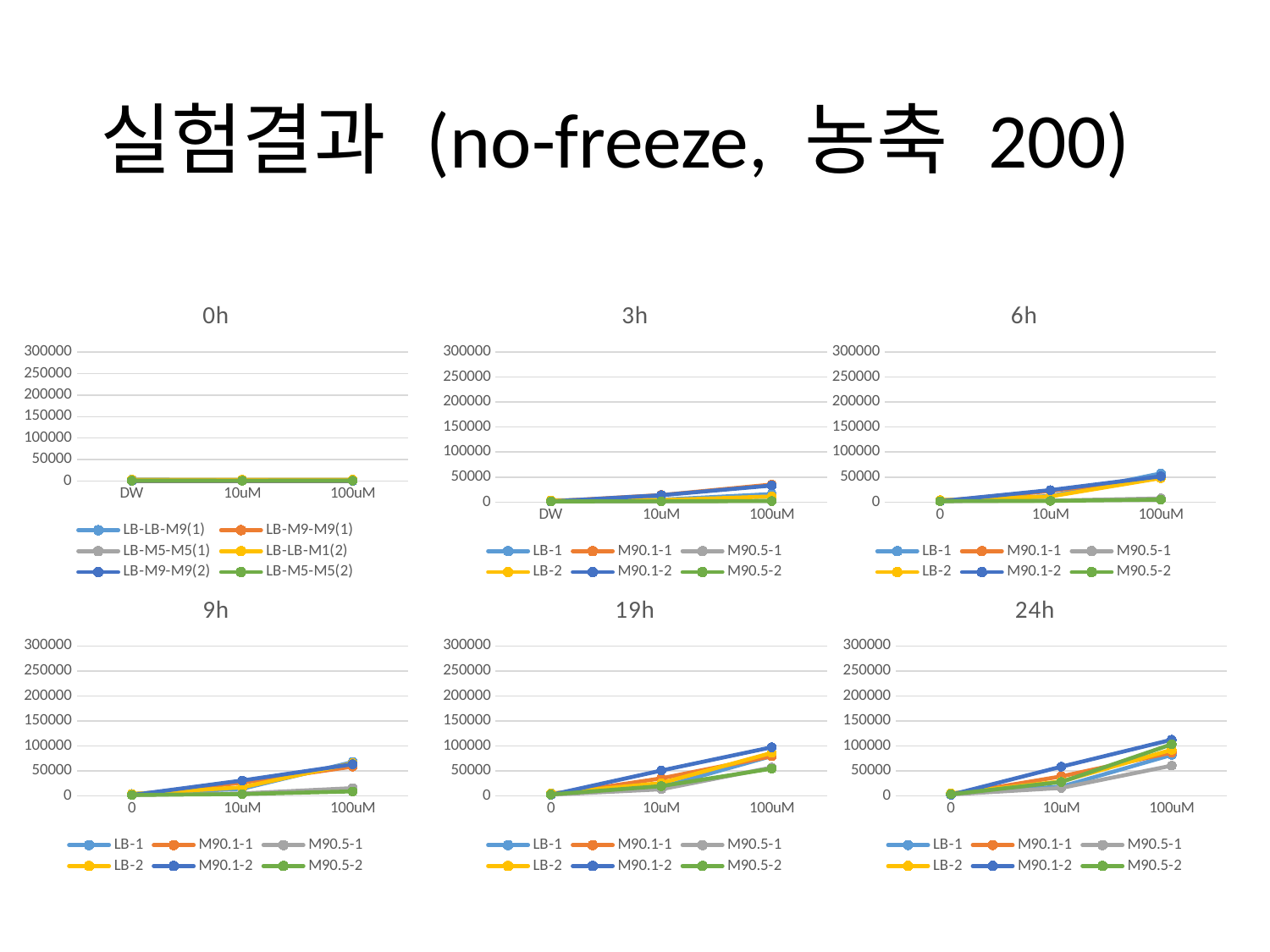

# 실험결과 (no-freeze, 농축 200)

### Chart: 0h

| Category | LB-LB-M9(1) | LB-M9-M9(1) | LB-M5-M5(1) | LB-LB-M1(2) | LB-M9-M9(2) | LB-M5-M5(2) |
|---|---|---|---|---|---|---|
| DW | 3521.9591740661626 | 730.3264436621174 | 868.9550916259849 | 3197.7136528588426 | 636.7498118111603 | 1102.3279234020656 |
| 10uM | 3115.9301930518873 | 786.3453953661541 | 853.2267447798083 | 3023.71473706787 | 789.3414943106749 | 904.5298445403887 |
| 100uM | 3270.017286036148 | 777.9333893732049 | 920.9327309903805 | 3256.4471385951406 | 741.3703744630335 | 1099.4220731900532 |

### Chart: 3h

| Category | LB-1 | M90.1-1 | M90.5-1 | LB-2 | M90.1-2 | M90.5-2 |
|---|---|---|---|---|---|---|
| DW | 3558.5228585465534 | 1330.005090292751 | 1360.125509005671 | 3569.457694666363 | 1250.1801207614292 | 1430.7224905526716 |
| 10uM | 4736.744272426408 | 13978.331876908122 | 1490.3494080856822 | 3913.3744649198115 | 13737.795544858609 | 1514.0405739403889 |
| 100uM | 16001.367301865377 | 35042.23095050648 | 2359.6789312823794 | 11219.543850087115 | 33048.12028445527 | 2146.410011234563 |

### Chart: 6h

| Category | LB-1 | M90.1-1 | M90.5-1 | LB-2 | M90.1-2 | M90.5-2 |
|---|---|---|---|---|---|---|
| 0 | 3843.8571139861097 | 1720.8535058078262 | 1613.0498626285519 | 3818.2453114118016 | 1604.361240401505 | 1819.5001116456567 |
| 10uM | 11891.665594385884 | 22108.965577732826 | 2923.6854379662595 | 11224.990579827712 | 23878.495659932083 | 2320.62599827091 |
| 100uM | 57334.57564041842 | 49323.216591275406 | 7219.668855891448 | 47875.60107182436 | 51498.80152001782 | 4906.61612196245 |

### Chart: 9h

| Category | LB-1 | M90.1-1 | M90.5-1 | LB-2 | M90.1-2 | M90.5-2 |
|---|---|---|---|---|---|---|
| 0 | 4125.119845201313 | 1922.1553895938514 | 1775.1501950544016 | 4081.8077053663337 | 1803.3750885889747 | 2003.924705480531 |
| 10uM | 14342.596555991855 | 26661.310625303802 | 5082.712677418917 | 17264.736191667365 | 30907.64270839043 | 3781.7679509984487 |
| 100uM | 67860.35110022912 | 58690.948820688456 | 15663.004328270568 | 65494.793000798425 | 63316.74553184994 | 9172.016490730048 |

### Chart: 19h

| Category | LB-1 | M90.1-1 | M90.5-1 | LB-2 | M90.1-2 | M90.5-2 |
|---|---|---|---|---|---|---|
| 0 | 5180.4427991623315 | 2220.5827815377575 | 2548.690882822457 | 4935.380312560427 | 2223.386218011769 | 2941.1901880585715 |
| 10uM | 17770.84869925608 | 35198.28950321039 | 13356.69461923182 | 25699.806991403388 | 50744.74493493976 | 19756.266620168306 |
| 100uM | 79660.31515941094 | 79305.5143079801 | 56872.13022682135 | 86156.54133085694 | 97346.08533030112 | 54566.74718188222 |

### Chart: 24h

| Category | LB-1 | M90.1-1 | M90.5-1 | LB-2 | M90.1-2 | M90.5-2 |
|---|---|---|---|---|---|---|
| 0 | 5357.153162617977 | 2417.422148902167 | 3005.66650238168 | 5152.74693336939 | 2383.1334716969395 | 3270.7526886472615 |
| 10uM | 18631.74858080348 | 39133.263687771134 | 15990.603923217064 | 28881.723745613188 | 58460.63043767495 | 27905.322846144834 |
| 100uM | 82045.15735019906 | 86642.21612861205 | 60574.38214037122 | 92322.45670705453 | 112391.16513564442 | 103165.9312345635 |